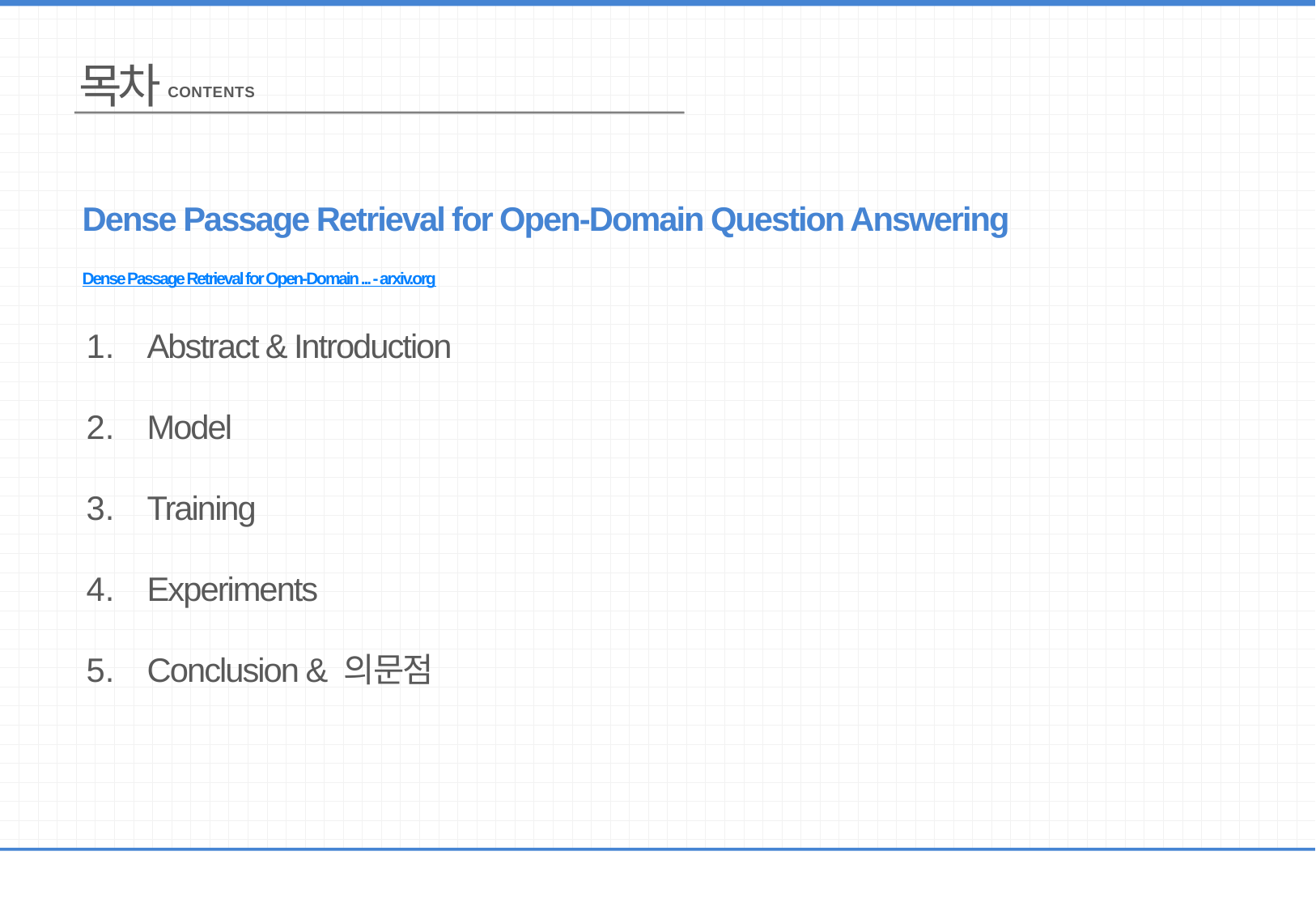

목차
CONTENTS

Dense Passage Retrieval for Open-Domain Question Answering
Dense Passage Retrieval for Open-Domain ... - arxiv.org
Abstract & Introduction

Model

Training

Experiments

Conclusion & 의문점